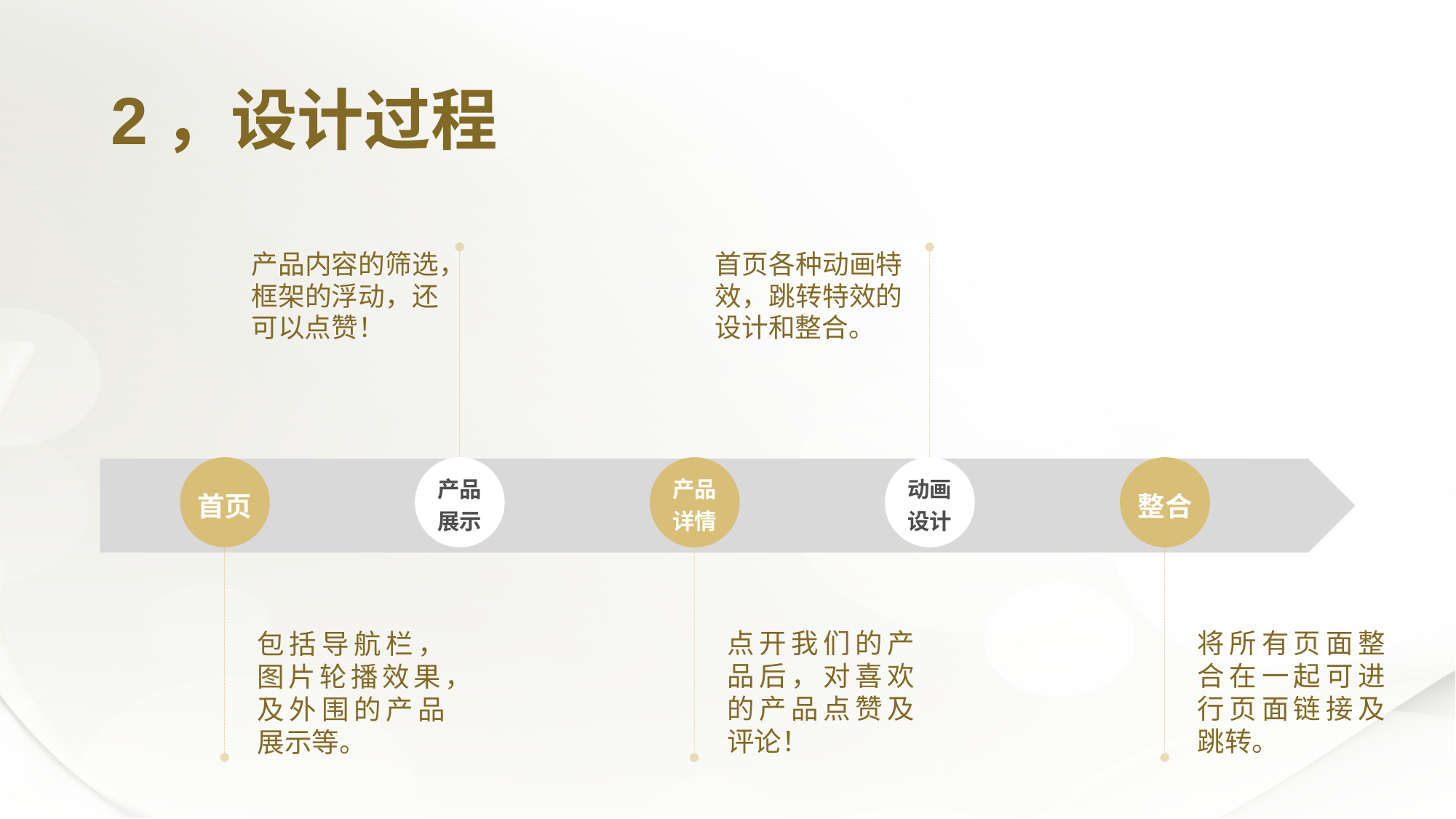

2，设计过程
产品内容的筛选，框架的浮动，还可以点赞！
首页各种动画特效，跳转特效的设计和整合。
产品展示
动画设计
首页
产品详情
整合

点开我们的产品后，对喜欢的产品点赞及评论！
将所有页面整合在一起可进行页面链接及跳转。
包括导航栏，图片轮播效果，及外围的产品展示等。